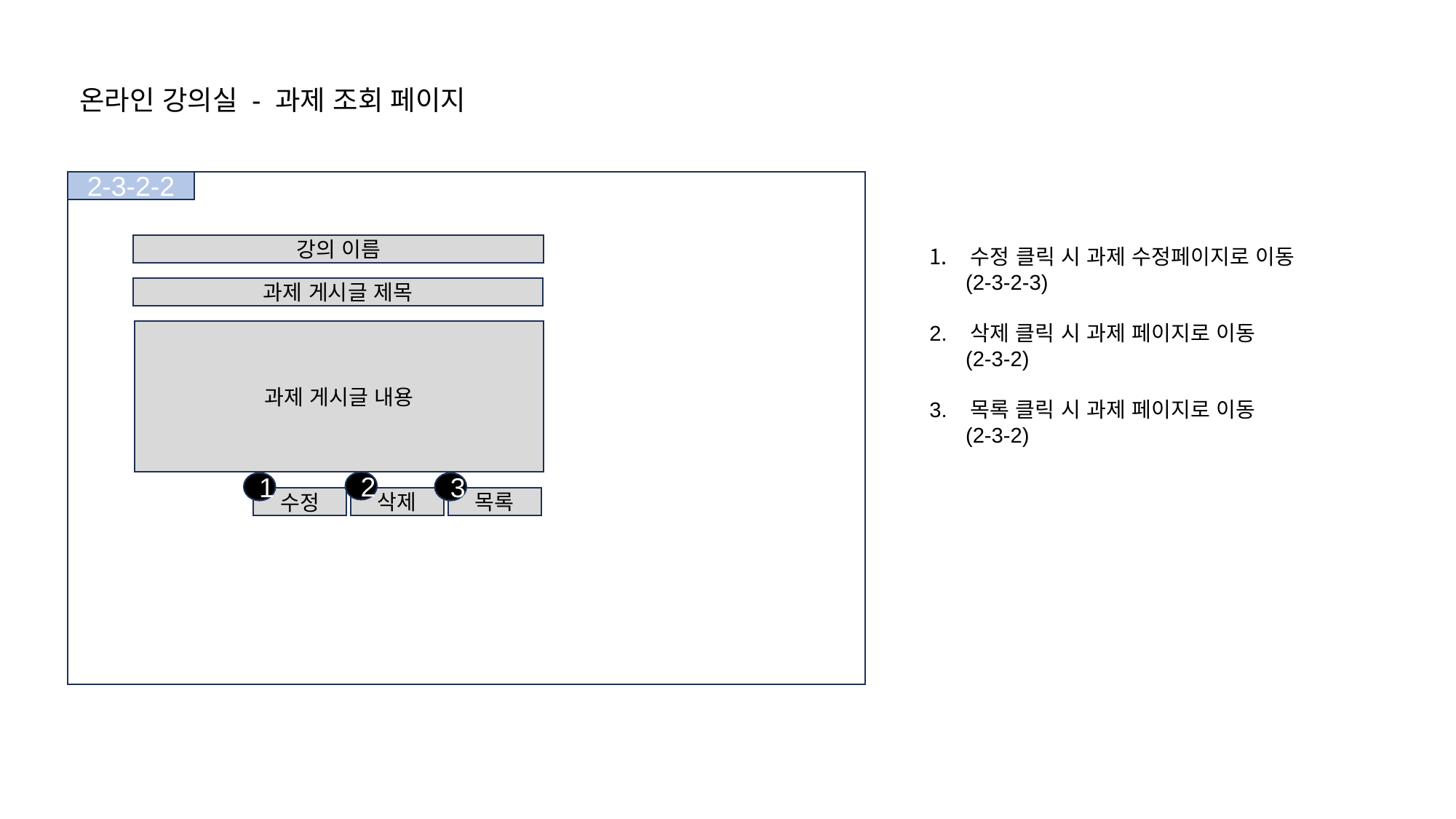

온라인 강의실 - 과제 조회 페이지

2-3-2-2

수정 클릭 시 과제 수정페이지로 이동
      (2-3-2-3)

2.   삭제 클릭 시 과제 페이지로 이동
      (2-3-2)

3.   목록 클릭 시 과제 페이지로 이동
      (2-3-2)
강의 이름
과제 게시글 제목
과제 게시글 내용
2
1
3
삭제
수정
목록